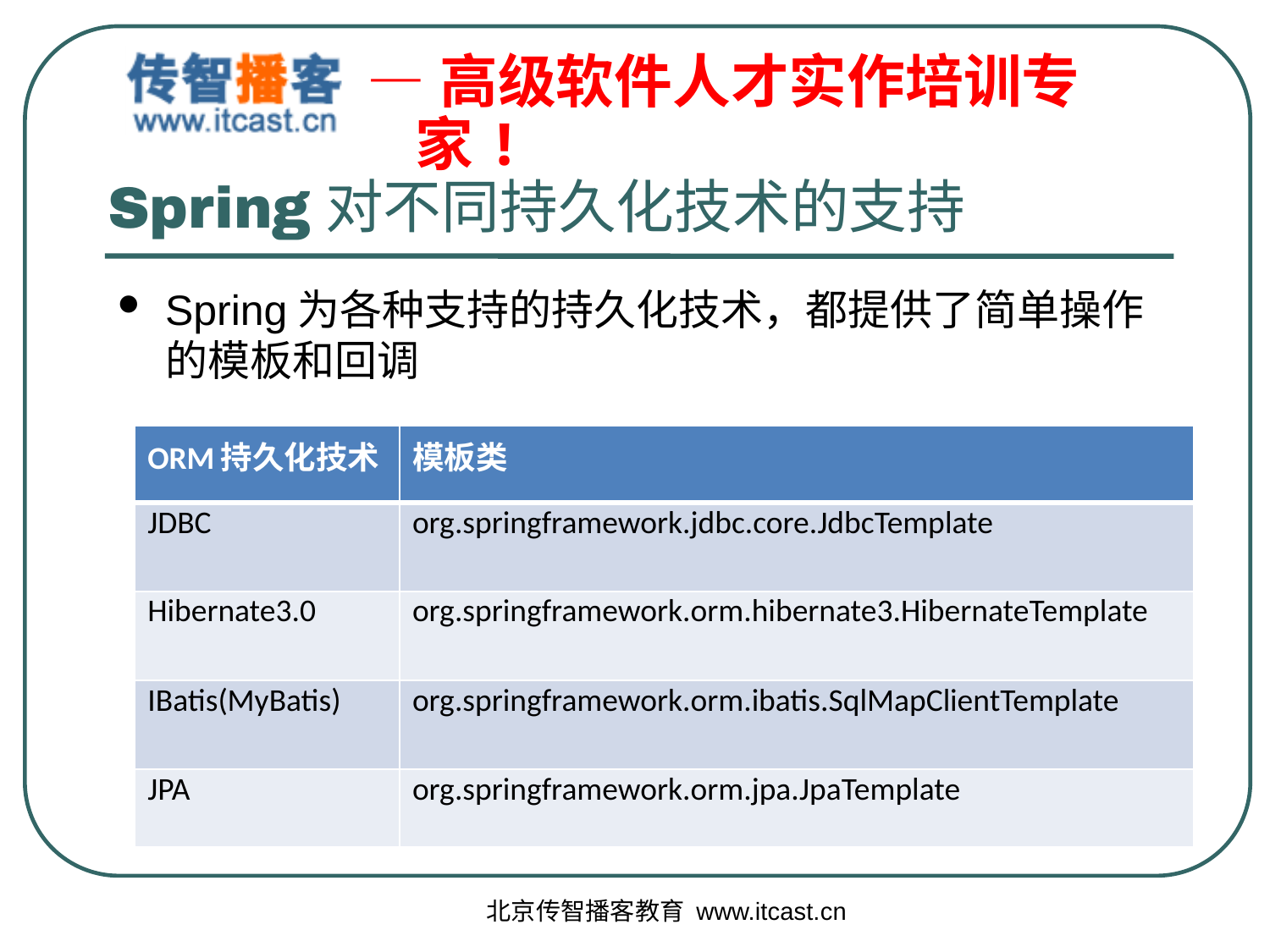

# Spring对不同持久化技术的支持
Spring为各种支持的持久化技术，都提供了简单操作的模板和回调
| ORM持久化技术 | 模板类 |
| --- | --- |
| JDBC | org.springframework.jdbc.core.JdbcTemplate |
| Hibernate3.0 | org.springframework.orm.hibernate3.HibernateTemplate |
| IBatis(MyBatis) | org.springframework.orm.ibatis.SqlMapClientTemplate |
| JPA | org.springframework.orm.jpa.JpaTemplate |
北京传智播客教育 www.itcast.cn